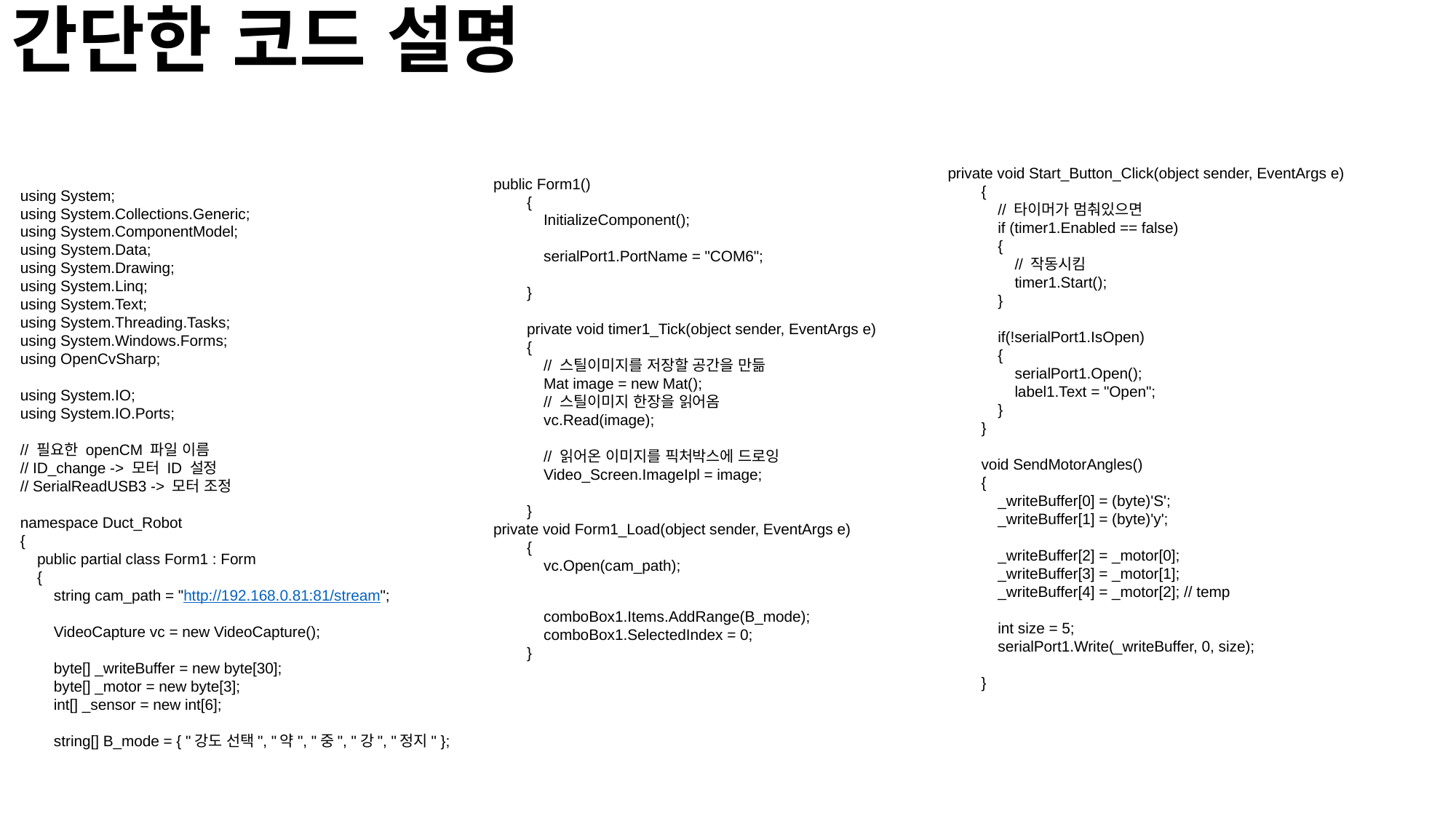

# 간단한 코드 설명
private void Start_Button_Click(object sender, EventArgs e)
        {
            // 타이머가 멈춰있으면
            if (timer1.Enabled == false)
            {
                // 작동시킴
                timer1.Start();
            }

            if(!serialPort1.IsOpen)
            {
                serialPort1.Open();
                label1.Text = "Open";
            }
        }

        void SendMotorAngles()
        {
            _writeBuffer[0] = (byte)'S';
            _writeBuffer[1] = (byte)'y';

            _writeBuffer[2] = _motor[0];
            _writeBuffer[3] = _motor[1];
            _writeBuffer[4] = _motor[2]; // temp

            int size = 5;
            serialPort1.Write(_writeBuffer, 0, size);

        }
public Form1()
        {
            InitializeComponent();

            serialPort1.PortName = "COM6";

        }

        private void timer1_Tick(object sender, EventArgs e)
        {
            // 스틸이미지를 저장할 공간을 만듦
            Mat image = new Mat();
            // 스틸이미지 한장을 읽어옴
            vc.Read(image);

            // 읽어온 이미지를 픽처박스에 드로잉
            Video_Screen.ImageIpl = image;

        }
private void Form1_Load(object sender, EventArgs e)
        {
            vc.Open(cam_path);

            comboBox1.Items.AddRange(B_mode);
            comboBox1.SelectedIndex = 0;
        }

using System;
using System.Collections.Generic;
using System.ComponentModel;
using System.Data;
using System.Drawing;
using System.Linq;
using System.Text;
using System.Threading.Tasks;
using System.Windows.Forms;
using OpenCvSharp;

using System.IO;
using System.IO.Ports;

// 필요한 openCM 파일 이름
// ID_change -> 모터 ID 설정
// SerialReadUSB3 -> 모터 조정

namespace Duct_Robot
{
    public partial class Form1 : Form
    {
        string cam_path = "http://192.168.0.81:81/stream";

        VideoCapture vc = new VideoCapture();

        byte[] _writeBuffer = new byte[30];
        byte[] _motor = new byte[3];
        int[] _sensor = new int[6];

        string[] B_mode = { "강도 선택", "약", "중", "강", "정지" };